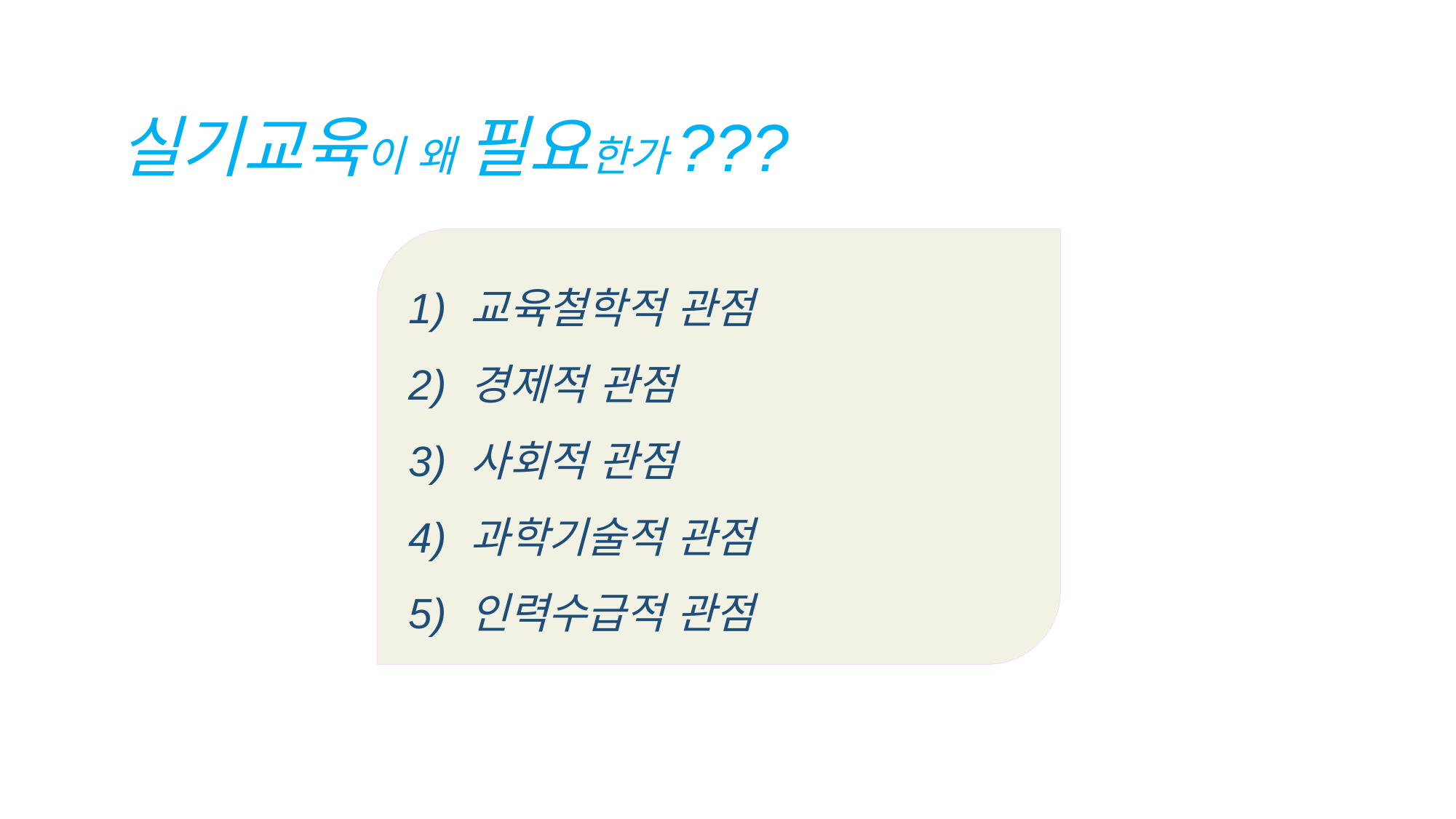

실기교육이 왜 필요한가???
교육철학적 관점
경제적 관점
사회적 관점
과학기술적 관점
인력수급적 관점